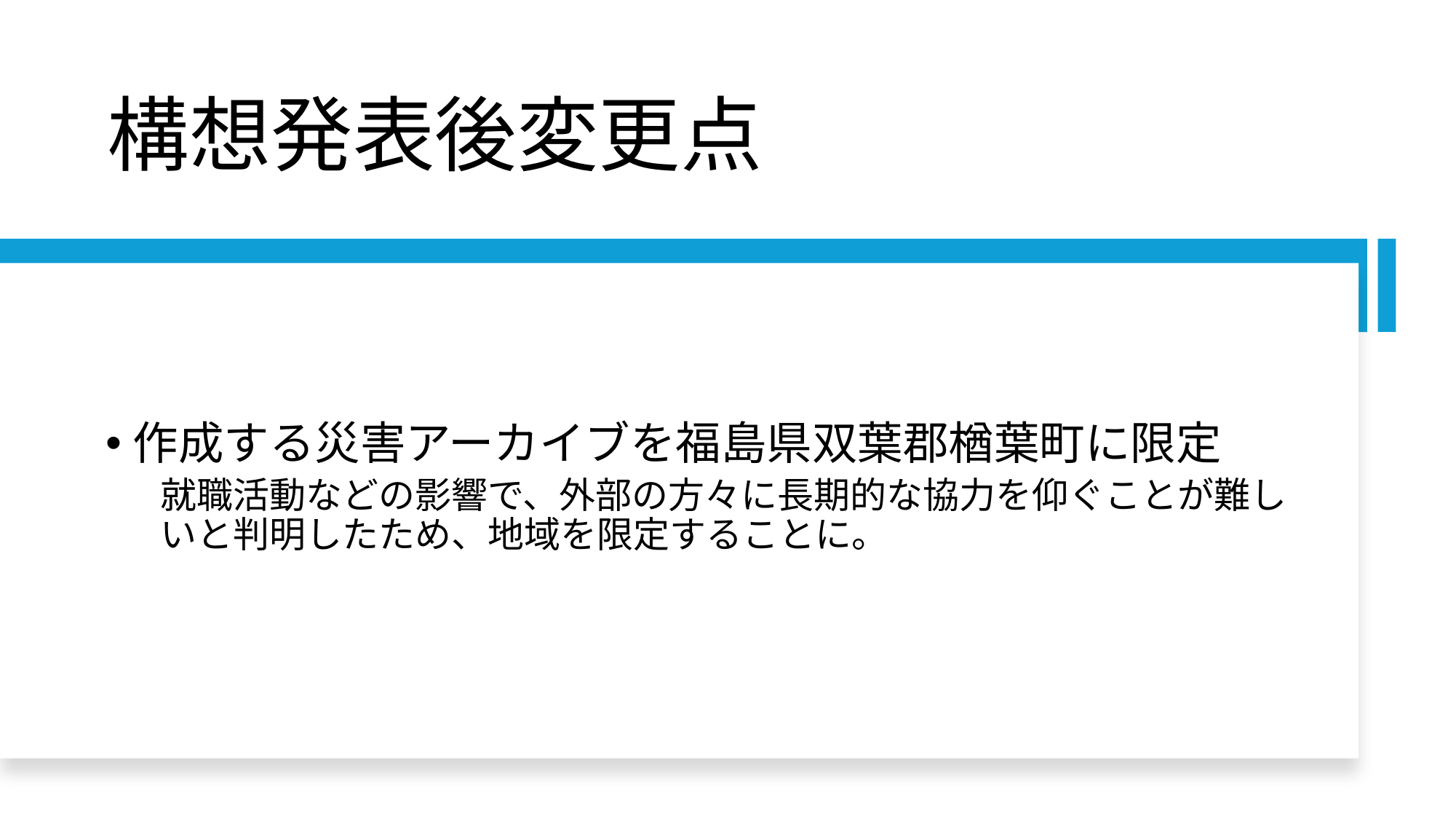

# 構想発表後変更点

作成する災害アーカイブを福島県双葉郡楢葉町に限定
就職活動などの影響で、外部の方々に長期的な協力を仰ぐことが難しいと判明したため、地域を限定することに。